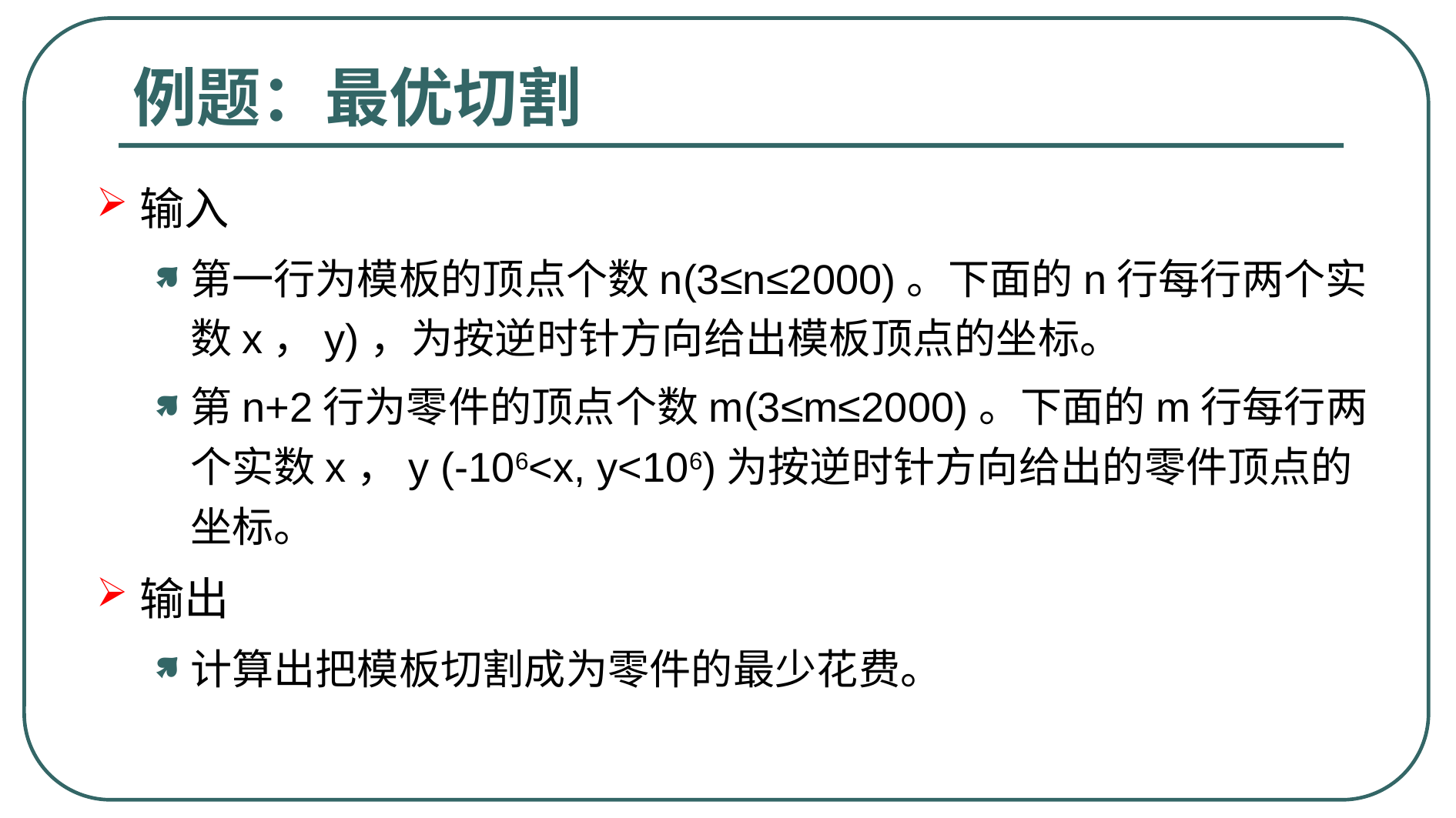

# 例题：最优切割
输入
第一行为模板的顶点个数n(3≤n≤2000)。下面的n行每行两个实数x，y)，为按逆时针方向给出模板顶点的坐标。
第n+2行为零件的顶点个数m(3≤m≤2000)。下面的m行每行两个实数x，y (-106<x, y<106)为按逆时针方向给出的零件顶点的坐标。
输出
计算出把模板切割成为零件的最少花费。